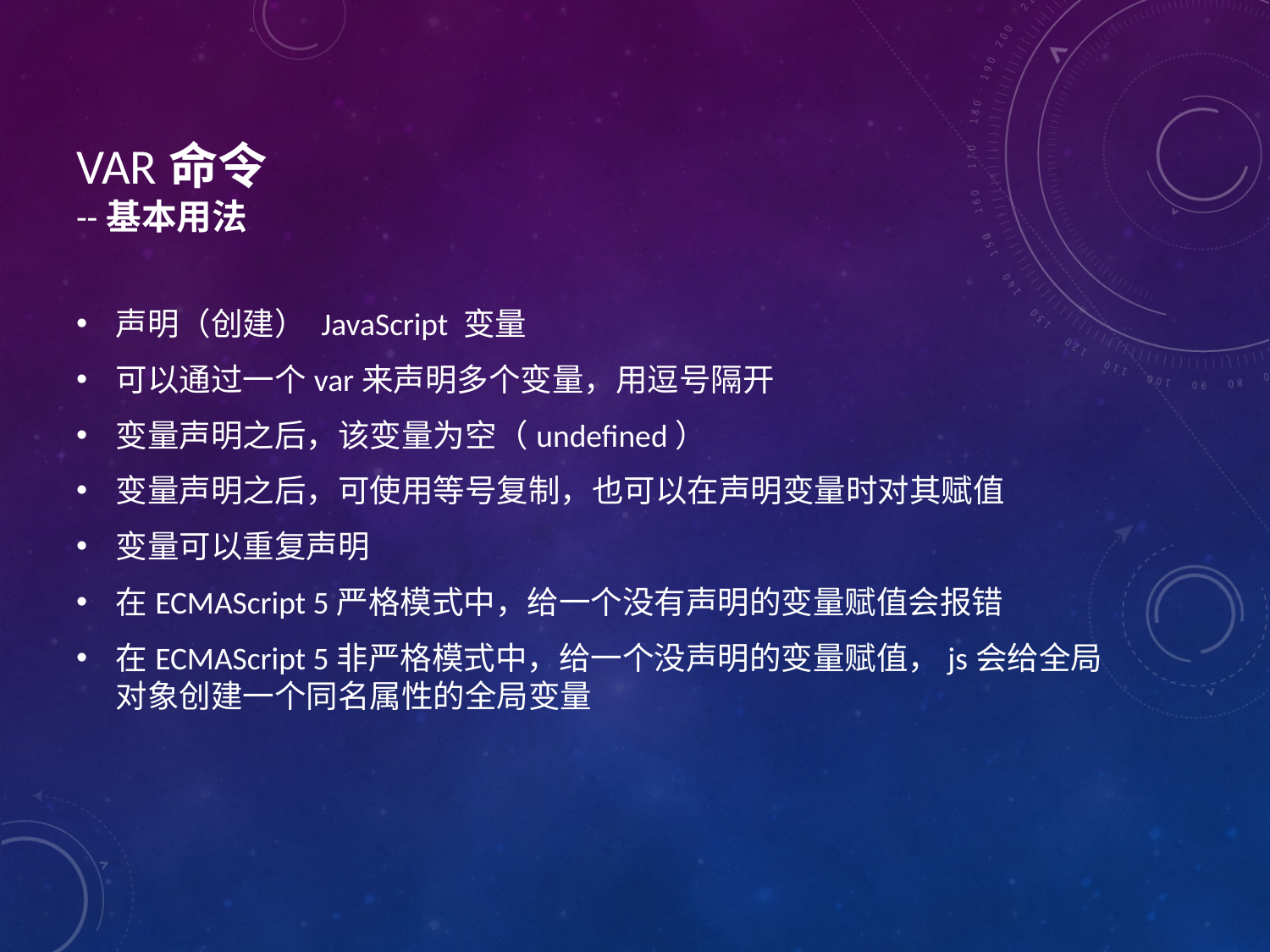

# var命令 --基本用法
声明（创建） JavaScript 变量
可以通过一个var来声明多个变量，用逗号隔开
变量声明之后，该变量为空（undefined）
变量声明之后，可使用等号复制，也可以在声明变量时对其赋值
变量可以重复声明
在ECMAScript 5严格模式中，给一个没有声明的变量赋值会报错
在ECMAScript 5非严格模式中，给一个没声明的变量赋值，js会给全局对象创建一个同名属性的全局变量